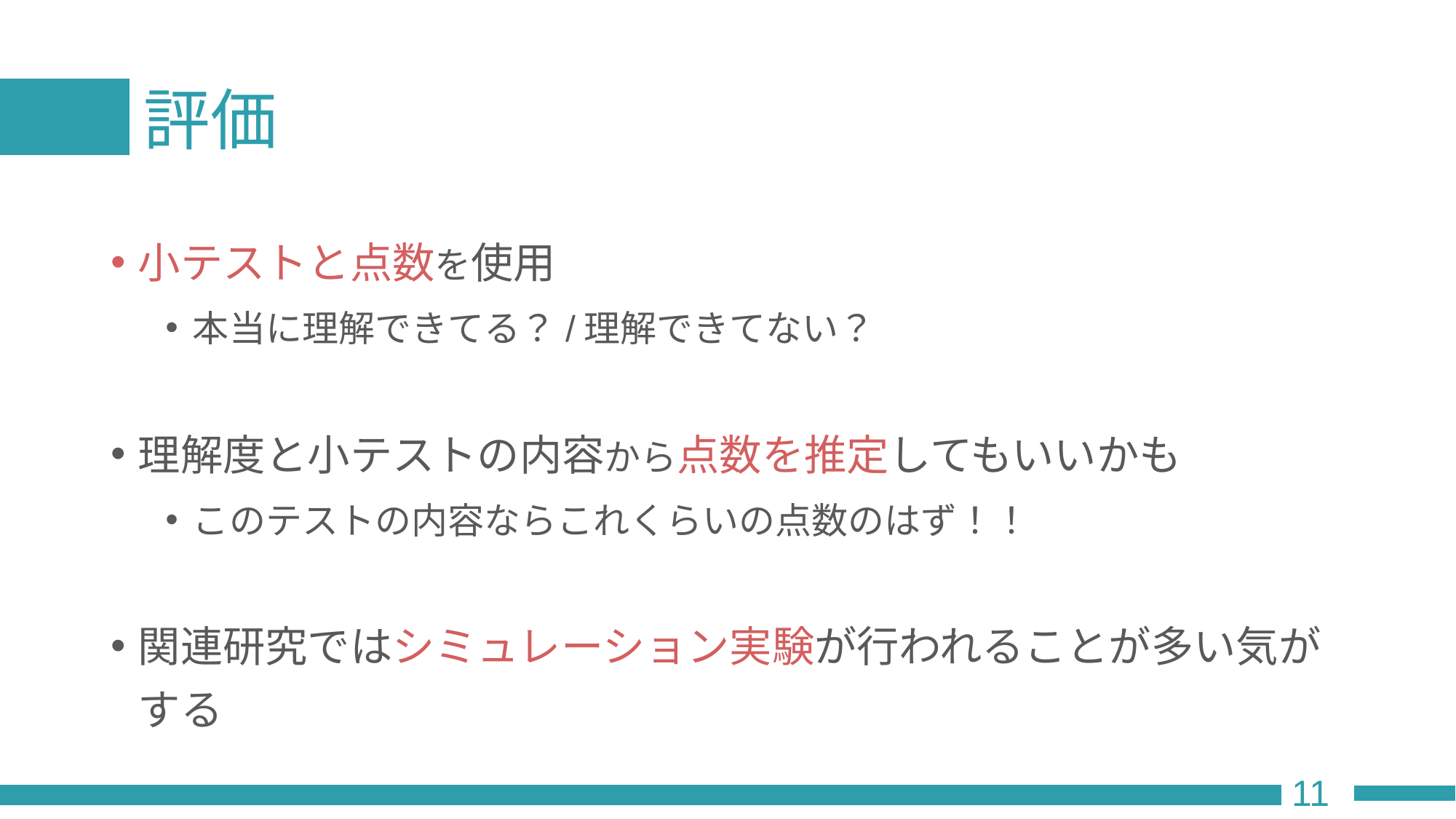

# 評価

小テストと点数を使用
本当に理解できてる？/理解できてない？

理解度と小テストの内容から点数を推定してもいいかも
このテストの内容ならこれくらいの点数のはず！！

関連研究ではシミュレーション実験が行われることが多い気がする
11